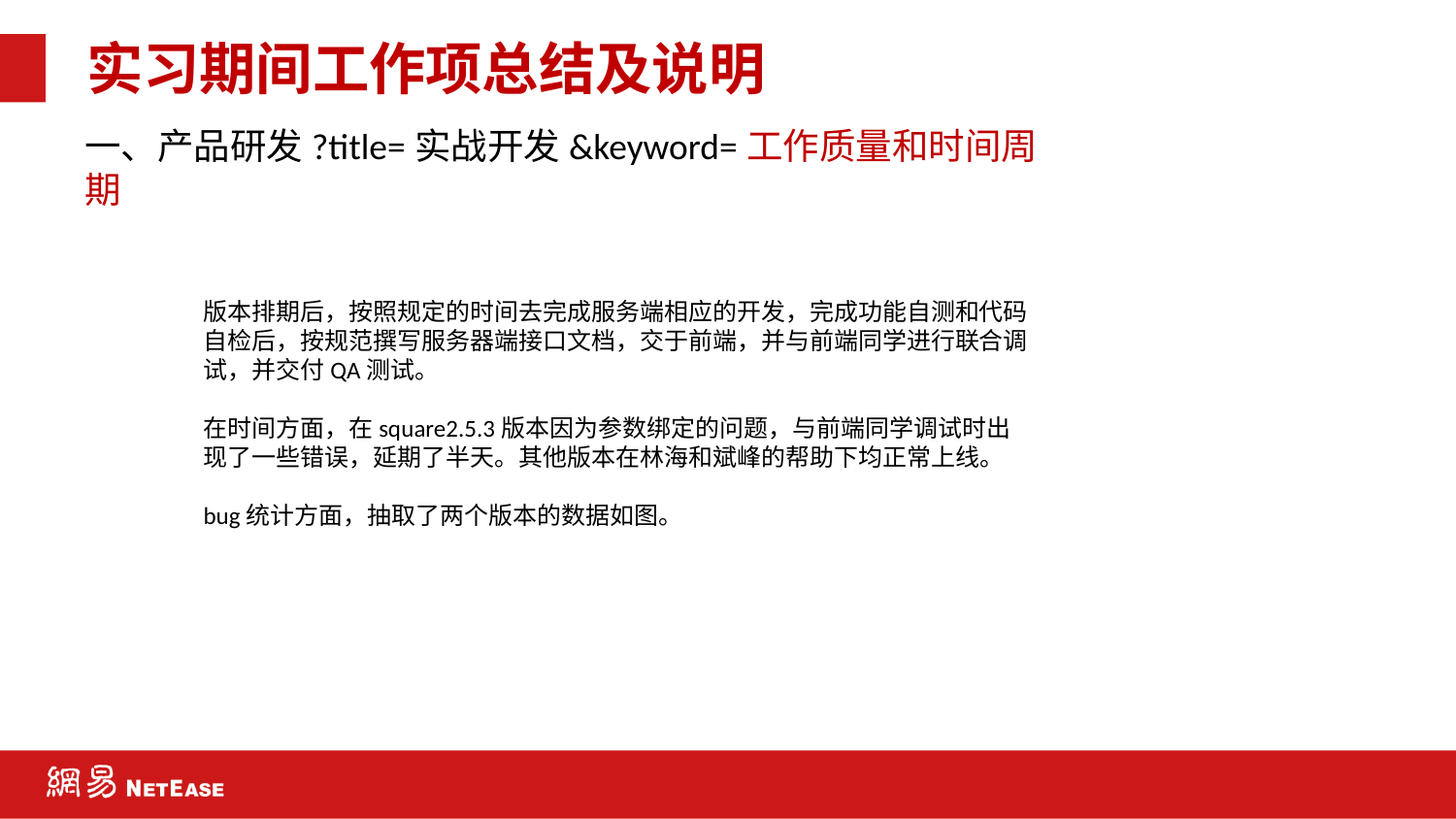

# 实习期间工作项总结及说明
一、产品研发?title=实战开发&keyword=工作质量和时间周期

版本排期后，按照规定的时间去完成服务端相应的开发，完成功能自测和代码自检后，按规范撰写服务器端接口文档，交于前端，并与前端同学进行联合调试，并交付QA测试。

在时间方面，在square2.5.3版本因为参数绑定的问题，与前端同学调试时出现了一些错误，延期了半天。其他版本在林海和斌峰的帮助下均正常上线。

bug统计方面，抽取了两个版本的数据如图。